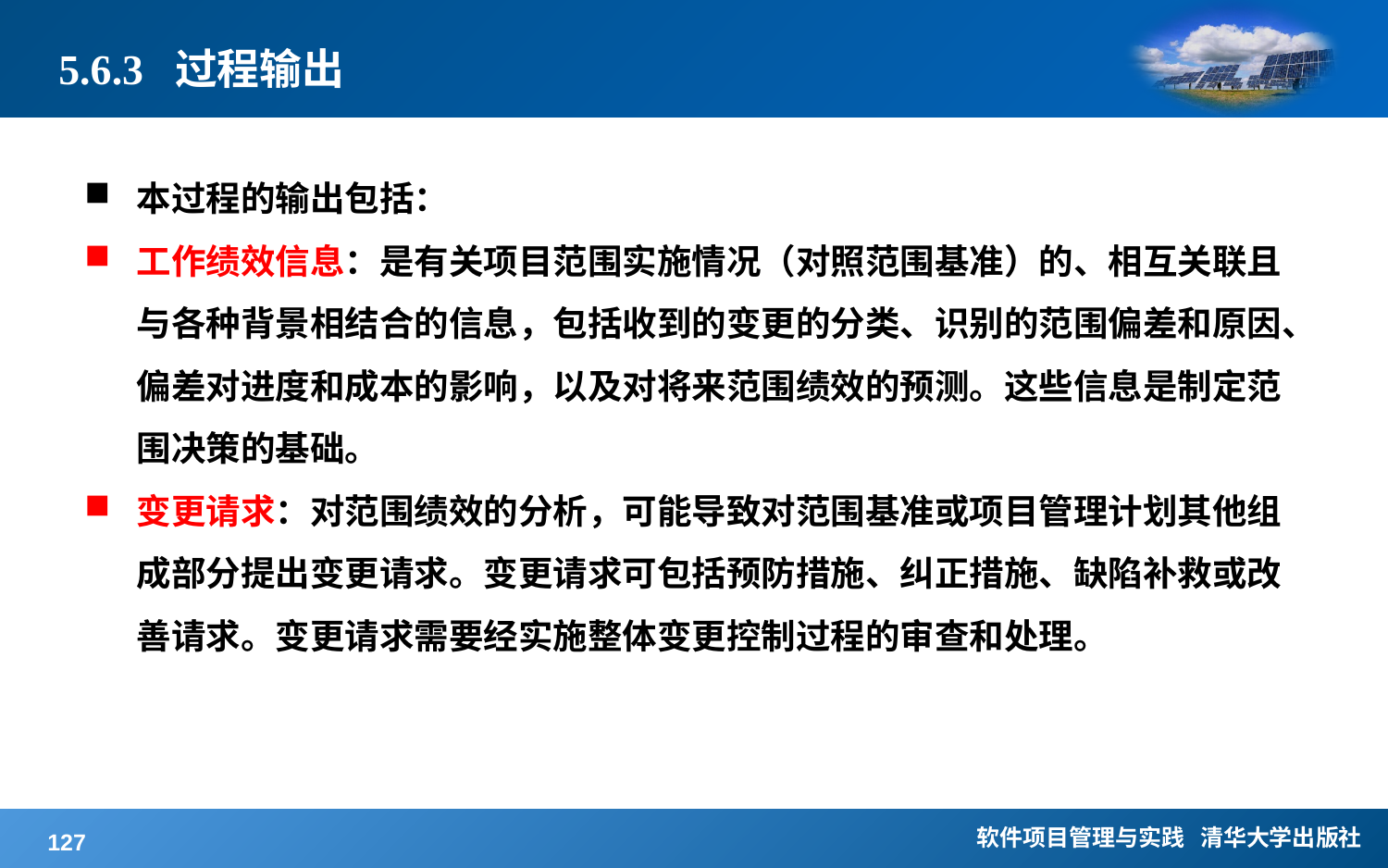

# 5.6.3  过程输出
本过程的输出包括：
工作绩效信息：是有关项目范围实施情况（对照范围基准）的、相互关联且与各种背景相结合的信息，包括收到的变更的分类、识别的范围偏差和原因、偏差对进度和成本的影响，以及对将来范围绩效的预测。这些信息是制定范围决策的基础。
变更请求：对范围绩效的分析，可能导致对范围基准或项目管理计划其他组成部分提出变更请求。变更请求可包括预防措施、纠正措施、缺陷补救或改善请求。变更请求需要经实施整体变更控制过程的审查和处理。